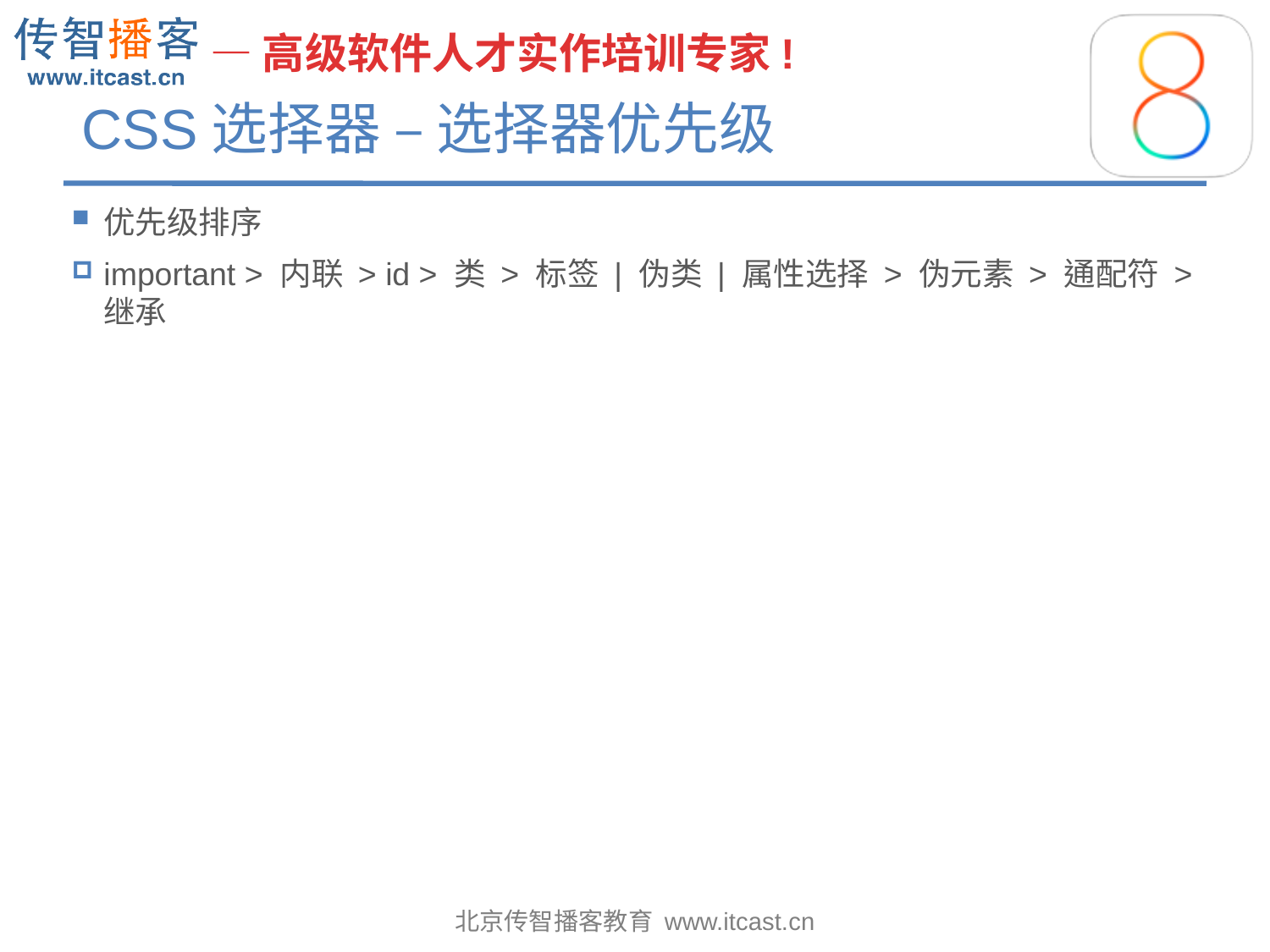

# CSS选择器 – 选择器优先级
优先级排序
important > 内联 > id > 类 > 标签 | 伪类 | 属性选择 > 伪元素 > 通配符 > 继承